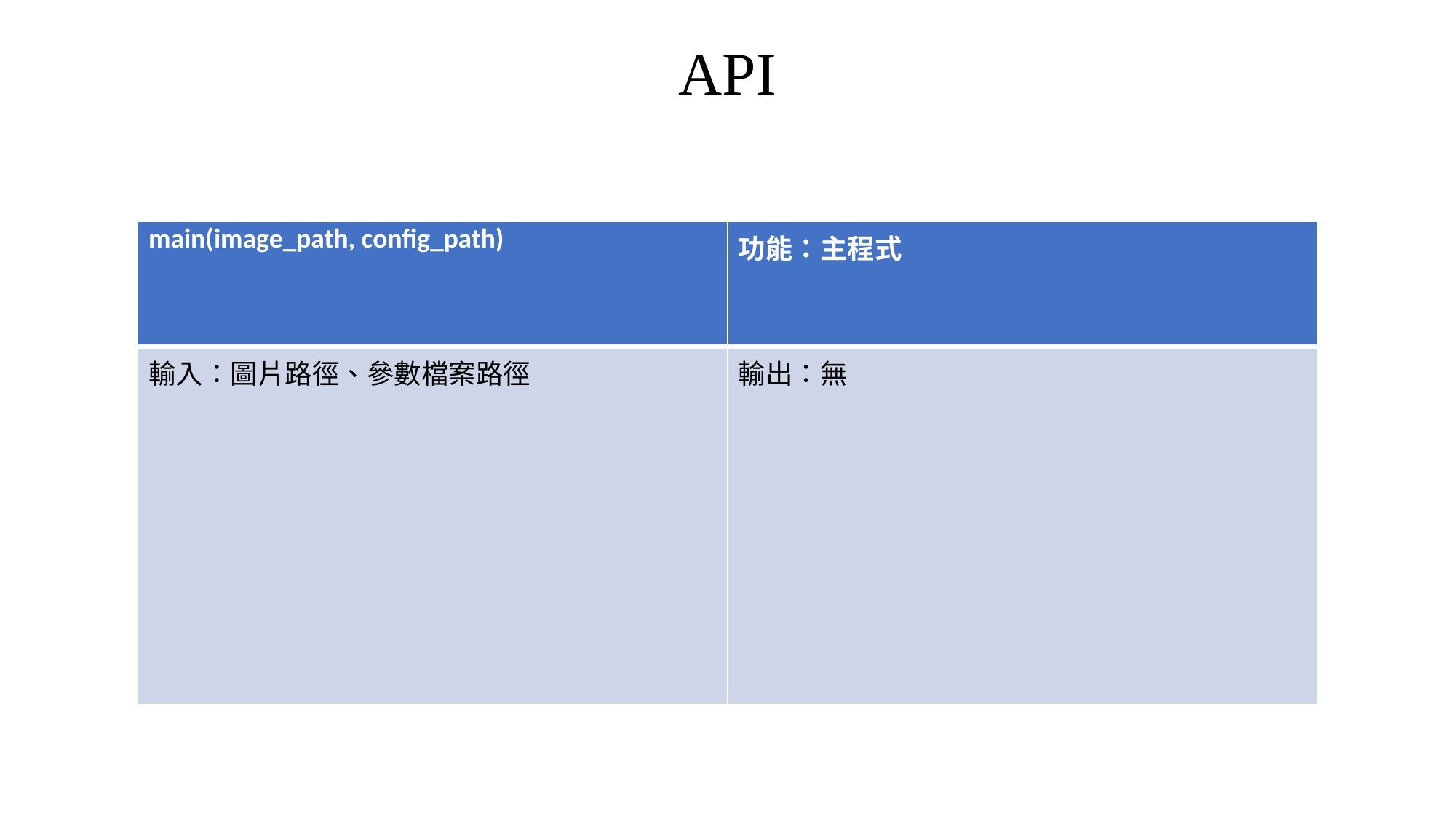

API
| main(image\_path, config\_path) | 功能：主程式 |
| --- | --- |
| 輸入：圖片路徑、參數檔案路徑 | 輸出：無 |